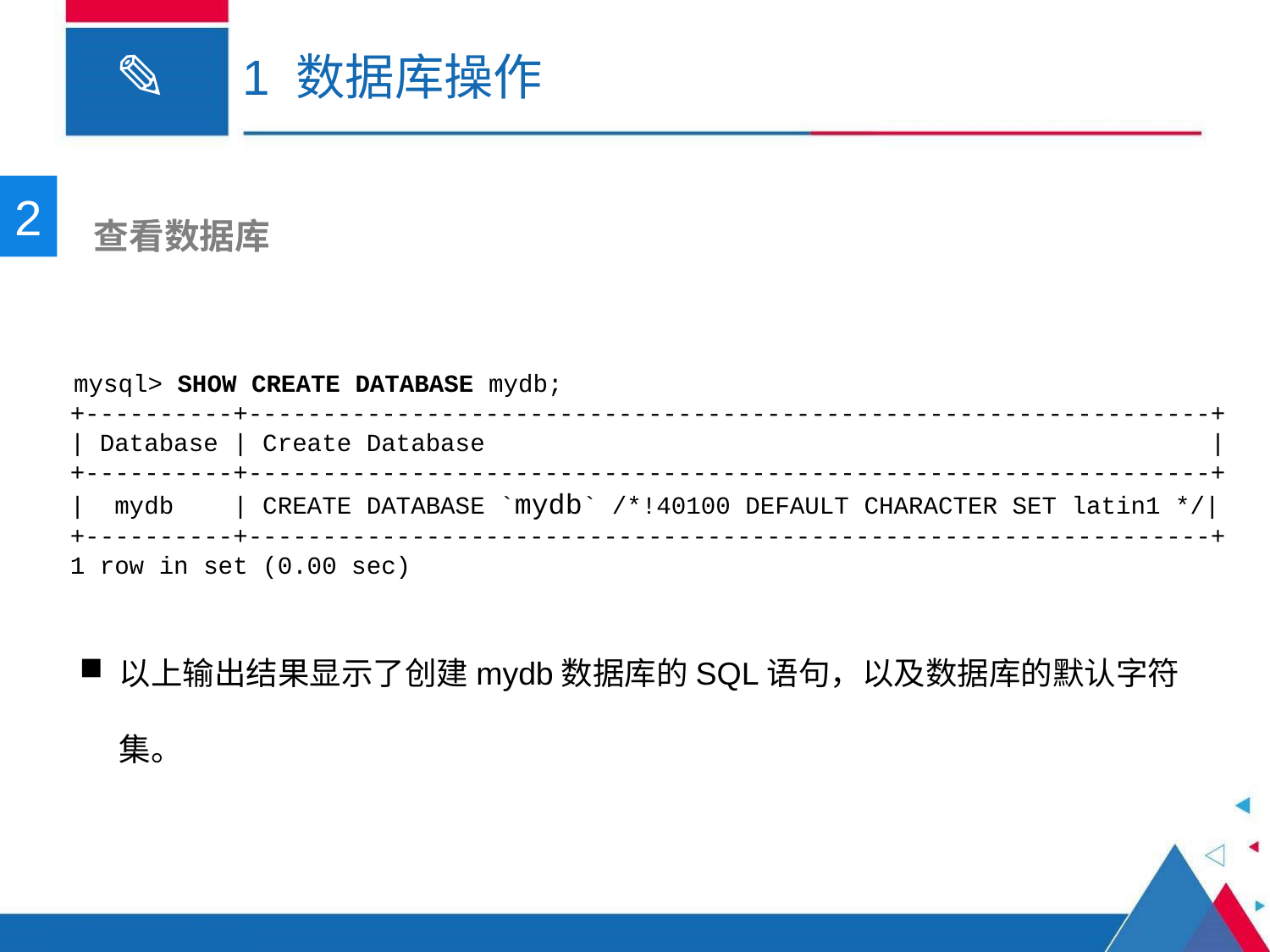

# 1 数据库操作

2
  查看数据库
mysql> SHOW CREATE DATABASE mydb;
+----------+-----------------------------------------------------------------+
| Database | Create Database                                                 |
+----------+-----------------------------------------------------------------+
|  mydb    | CREATE DATABASE `mydb` /*!40100 DEFAULT CHARACTER SET latin1 */|
+----------+-----------------------------------------------------------------+
1 row in set (0.00 sec)
以上输出结果显示了创建mydb数据库的SQL语句，以及数据库的默认字符集。